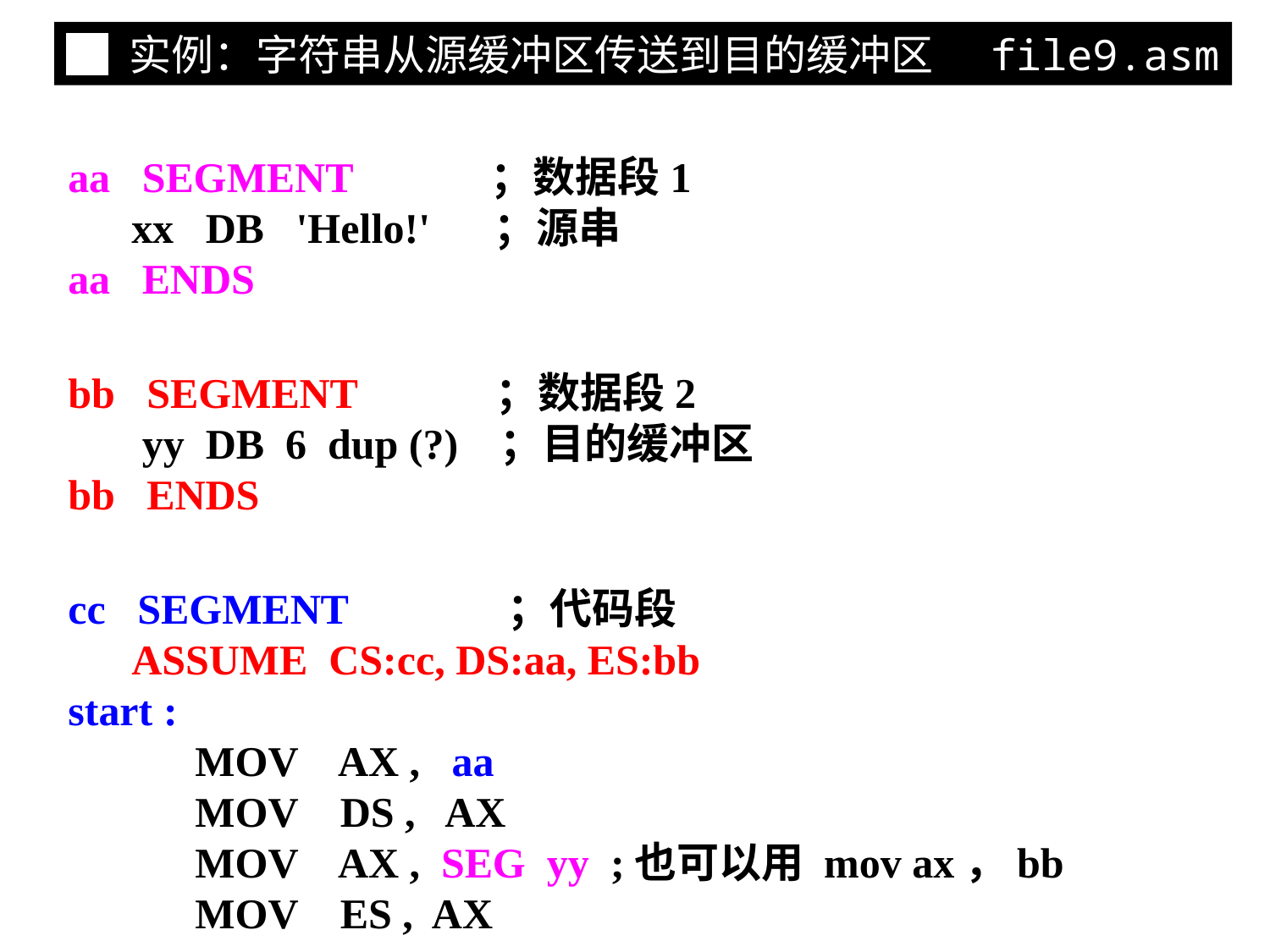

█ 实例：字符串从源缓冲区传送到目的缓冲区     file9.asm
aa   SEGMENT            ；数据段1
      xx   DB   'Hello!'     ；源串
aa   ENDS

bb   SEGMENT            ；数据段2
       yy  DB  6  dup (?)   ；目的缓冲区
bb   ENDS

cc   SEGMENT              ；代码段
      ASSUME  CS:cc, DS:aa, ES:bb
start :
            MOV    AX ,   aa
       	MOV    DS ,   AX
            MOV    AX ,  SEG  yy  ;也可以用 mov ax，bb
       	MOV    ES ,  AX